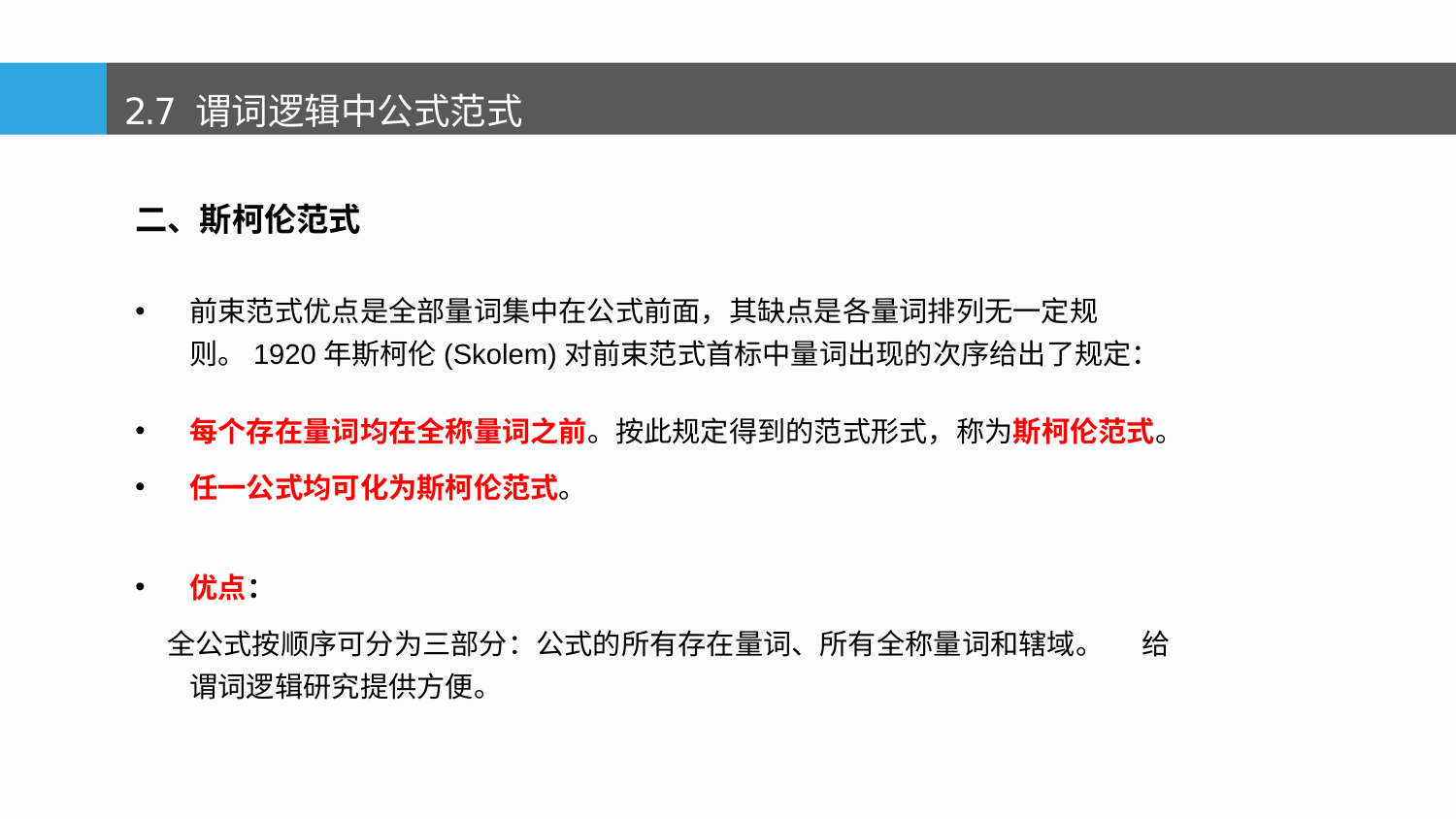

2.7 谓词逻辑中公式范式

二、斯柯伦范式
前束范式优点是全部量词集中在公式前面，其缺点是各量词排列无一定规则。1920年斯柯伦(Skolem)对前束范式首标中量词出现的次序给出了规定：

每个存在量词均在全称量词之前。按此规定得到的范式形式，称为斯柯伦范式。
任一公式均可化为斯柯伦范式。

优点：
    全公式按顺序可分为三部分：公式的所有存在量词、所有全称量词和辖域。      给谓词逻辑研究提供方便。